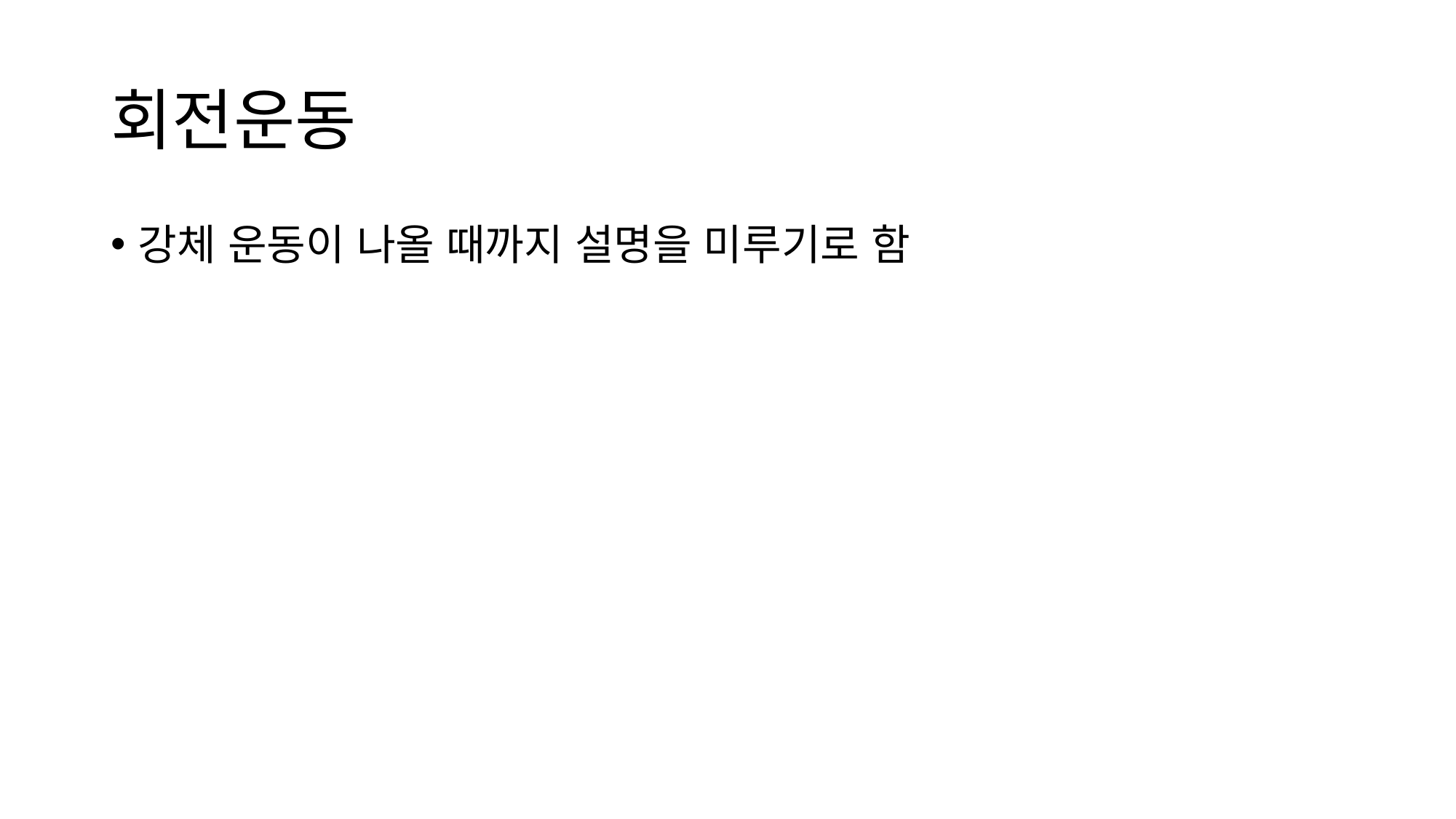

# 회전운동
강체 운동이 나올 때까지 설명을 미루기로 함